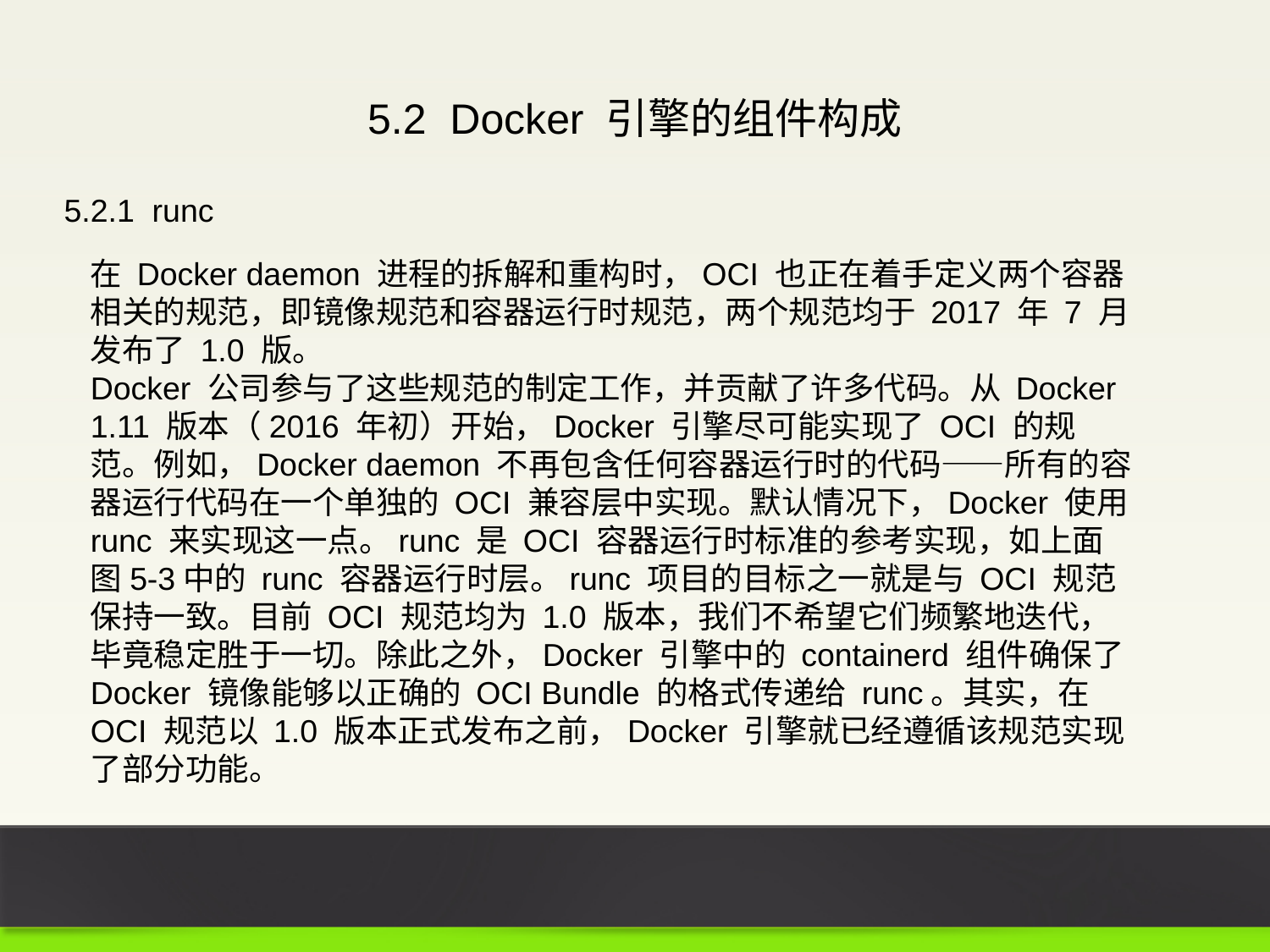

5.2  Docker 引擎的组件构成
5.2.1  runc
在 Docker daemon 进程的拆解和重构时，OCI 也正在着手定义两个容器相关的规范，即镜像规范和容器运行时规范，两个规范均于 2017 年 7 月发布了 1.0 版。
Docker 公司参与了这些规范的制定工作，并贡献了许多代码。从 Docker 1.11 版本（2016 年初）开始，Docker 引擎尽可能实现了 OCI 的规范。例如，Docker daemon 不再包含任何容器运行时的代码——所有的容器运行代码在一个单独的 OCI 兼容层中实现。默认情况下，Docker 使用 runc 来实现这一点。runc 是 OCI 容器运行时标准的参考实现，如上面图5-3中的 runc 容器运行时层。runc 项目的目标之一就是与 OCI 规范保持一致。目前 OCI 规范均为 1.0 版本，我们不希望它们频繁地迭代，毕竟稳定胜于一切。除此之外，Docker 引擎中的 containerd 组件确保了 Docker 镜像能够以正确的 OCI Bundle 的格式传递给 runc。其实，在 OCI 规范以 1.0 版本正式发布之前，Docker 引擎就已经遵循该规范实现了部分功能。